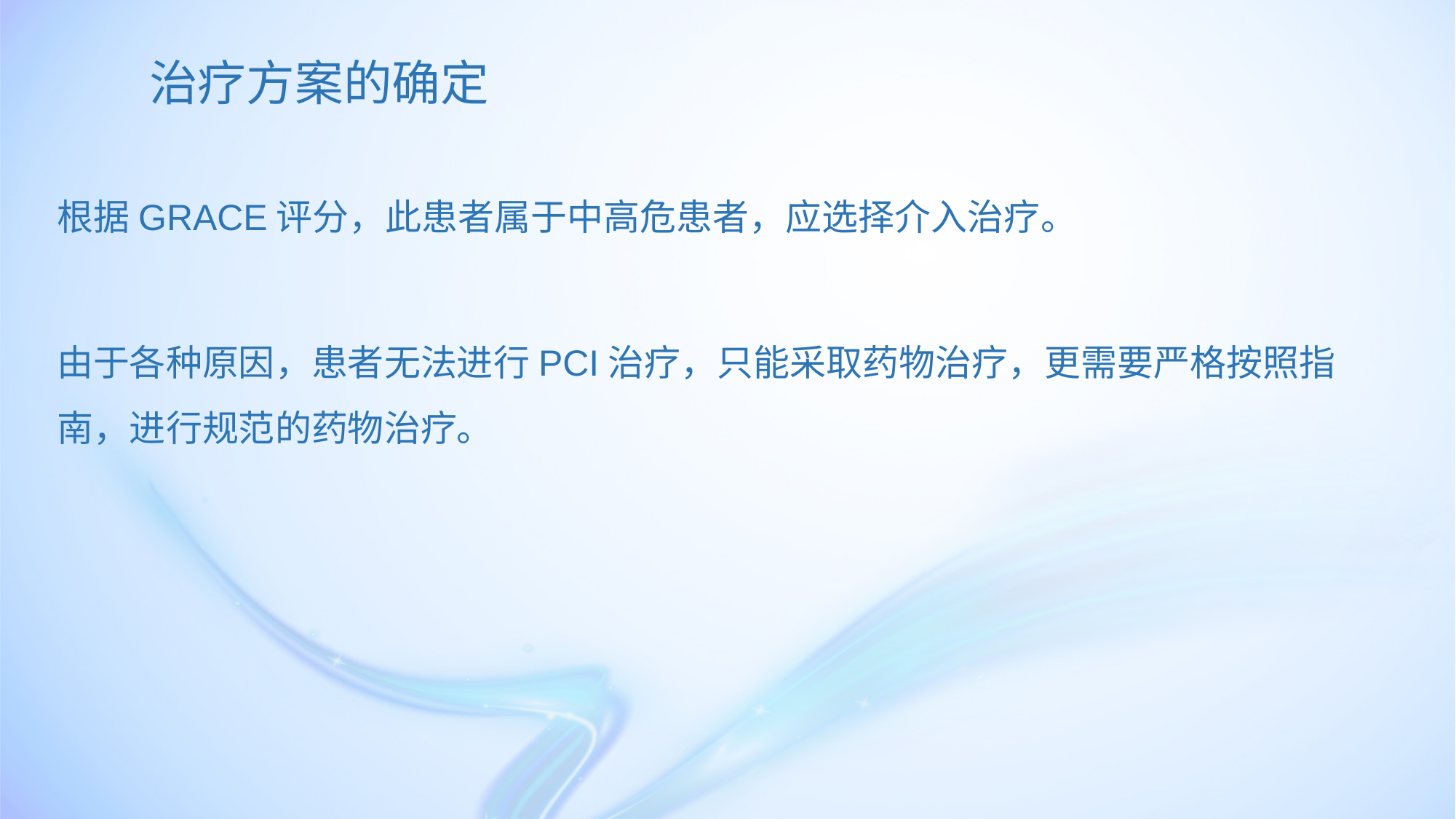

治疗方案的确定
根据GRACE评分，此患者属于中高危患者，应选择介入治疗。

由于各种原因，患者无法进行PCI治疗，只能采取药物治疗，更需要严格按照指南，进行规范的药物治疗。